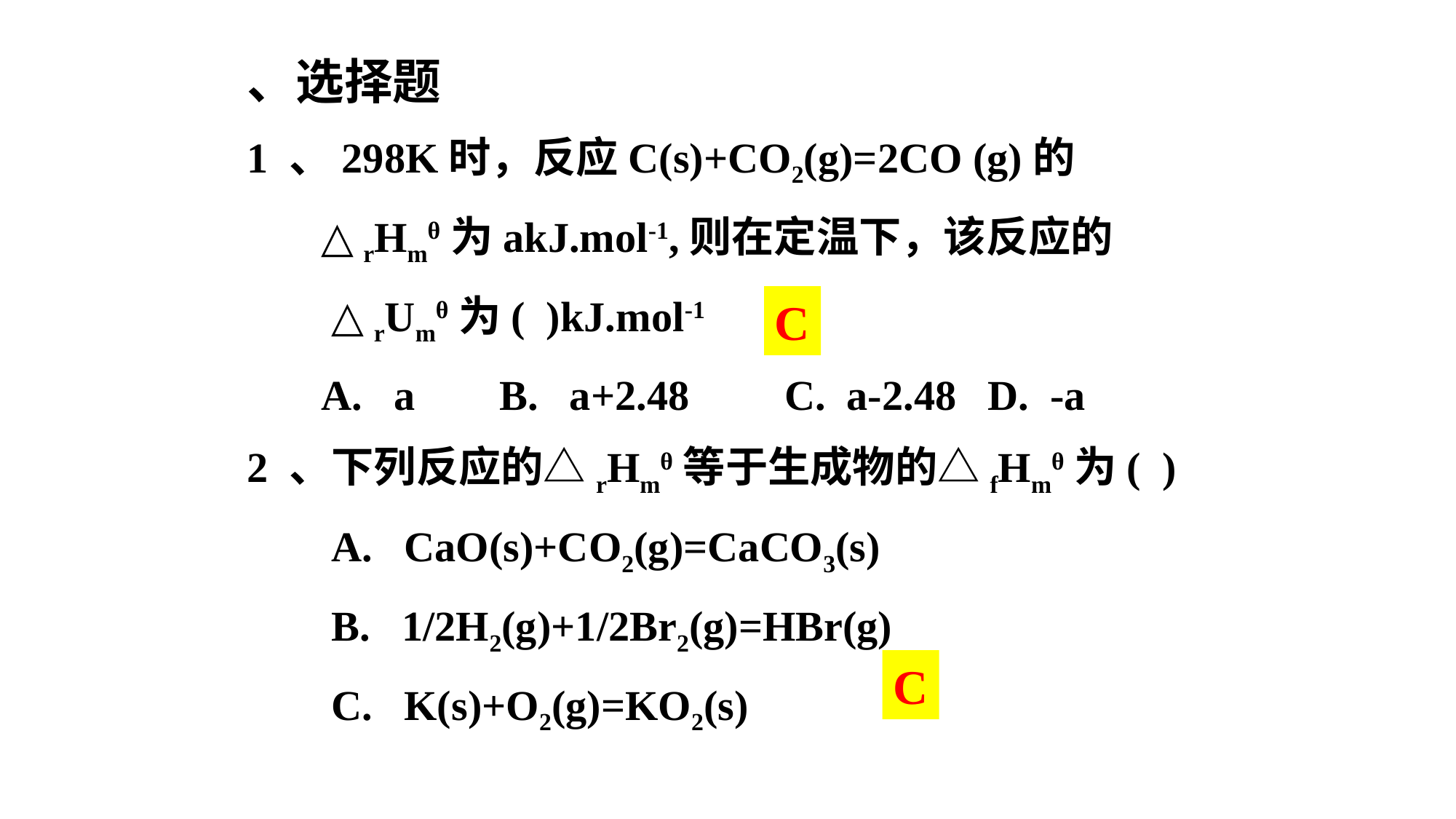

、选择题
1 、298K时，反应C(s)+CO2(g)=2CO (g)的
       △rHmθ为akJ.mol-1,则在定温下，该反应的
        △rUmθ为(  )kJ.mol-1
       A.   a        B.   a+2.48         C.  a-2.48   D.  -a
2 、下列反应的△rHmθ等于生成物的△fHmθ为(  )
        A.   CaO(s)+CO2(g)=CaCO3(s)
        B.   1/2H2(g)+1/2Br2(g)=HBr(g)
        C.   K(s)+O2(g)=KO2(s)
C

C